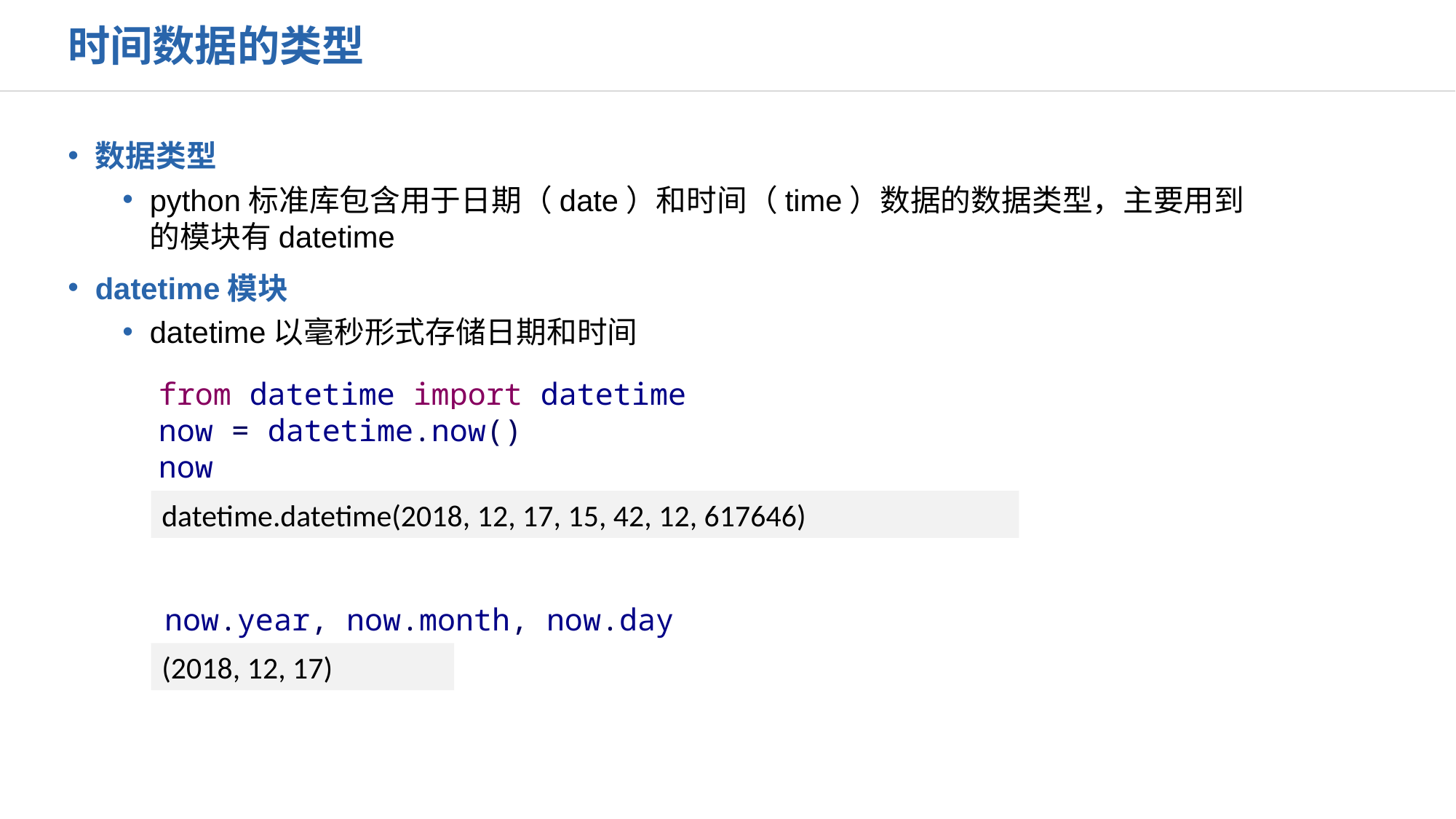

时间数据的类型
数据类型
python标准库包含用于日期（date）和时间（time）数据的数据类型，主要用到的模块有datetime
datetime模块
datetime以毫秒形式存储日期和时间

from datetime import datetime
now = datetime.now()
now
datetime.datetime(2018, 12, 17, 15, 42, 12, 617646)
now.year, now.month, now.day
(2018, 12, 17)